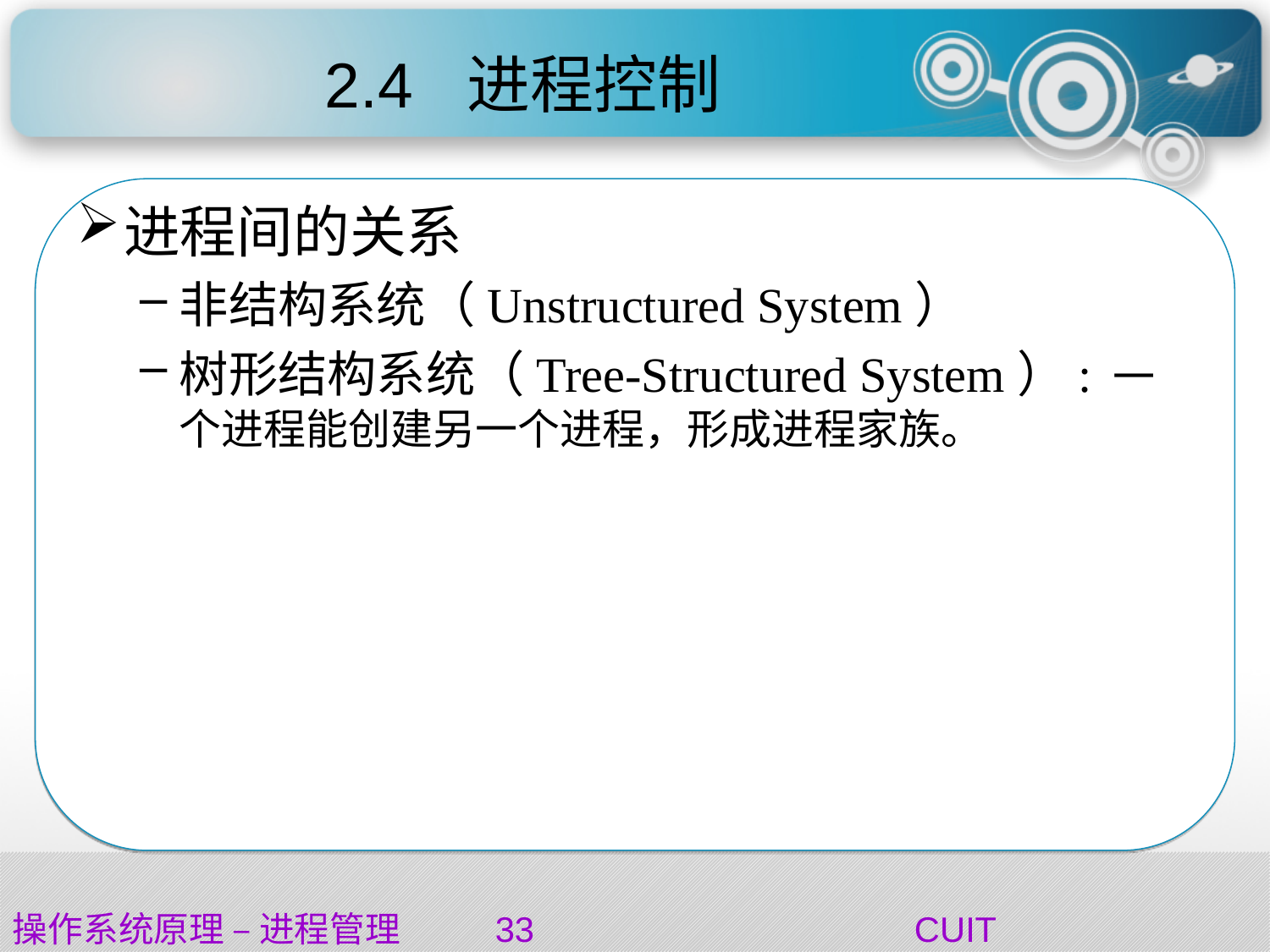

# 2.4	 进程控制
进程间的关系
非结构系统（Unstructured System）
树形结构系统（Tree-Structured System）: 一个进程能创建另一个进程，形成进程家族。